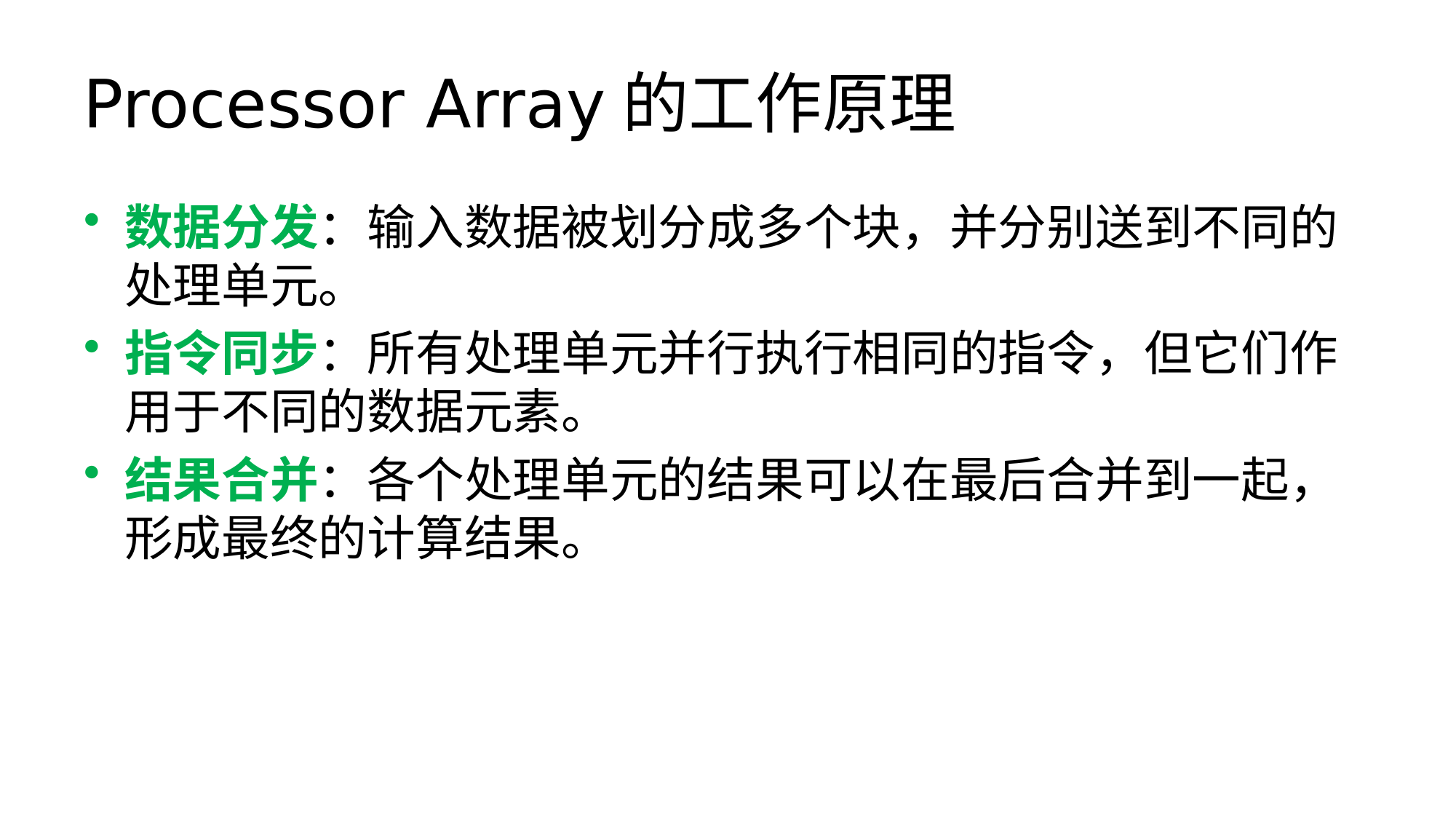

# Processor Array的工作原理
数据分发：输入数据被划分成多个块，并分别送到不同的处理单元。
指令同步：所有处理单元并行执行相同的指令，但它们作用于不同的数据元素。
结果合并：各个处理单元的结果可以在最后合并到一起，形成最终的计算结果。
17